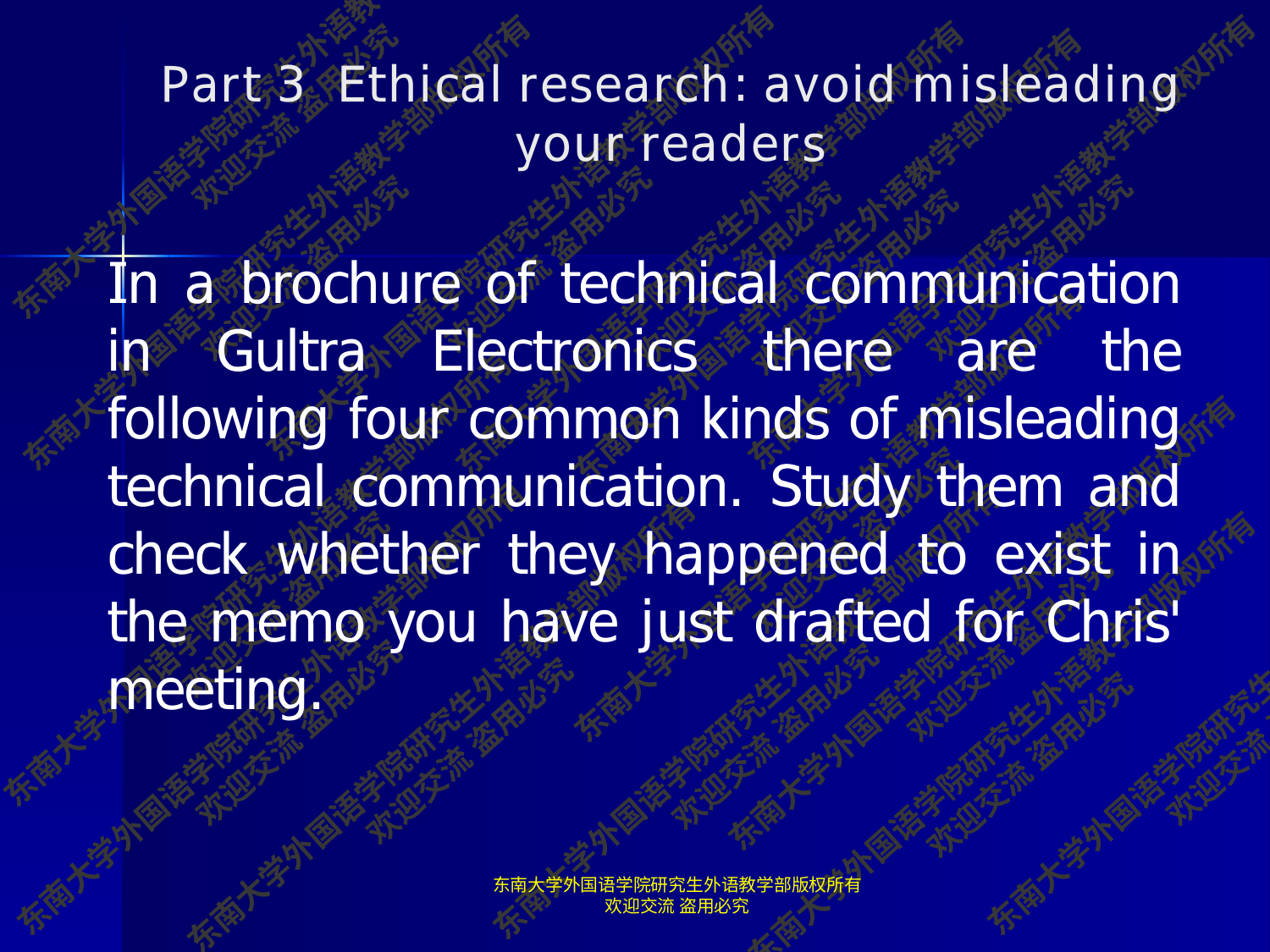

# Part 3  Ethical research: avoid misleading your readers
In a brochure of technical communication in Gultra Electronics there are the following four common kinds of misleading technical communication. Study them and check whether they happened to exist in the memo you have just drafted for Chris' meeting.
东南大学外国语学院研究生外语教学部版权所有 欢迎交流 盗用必究